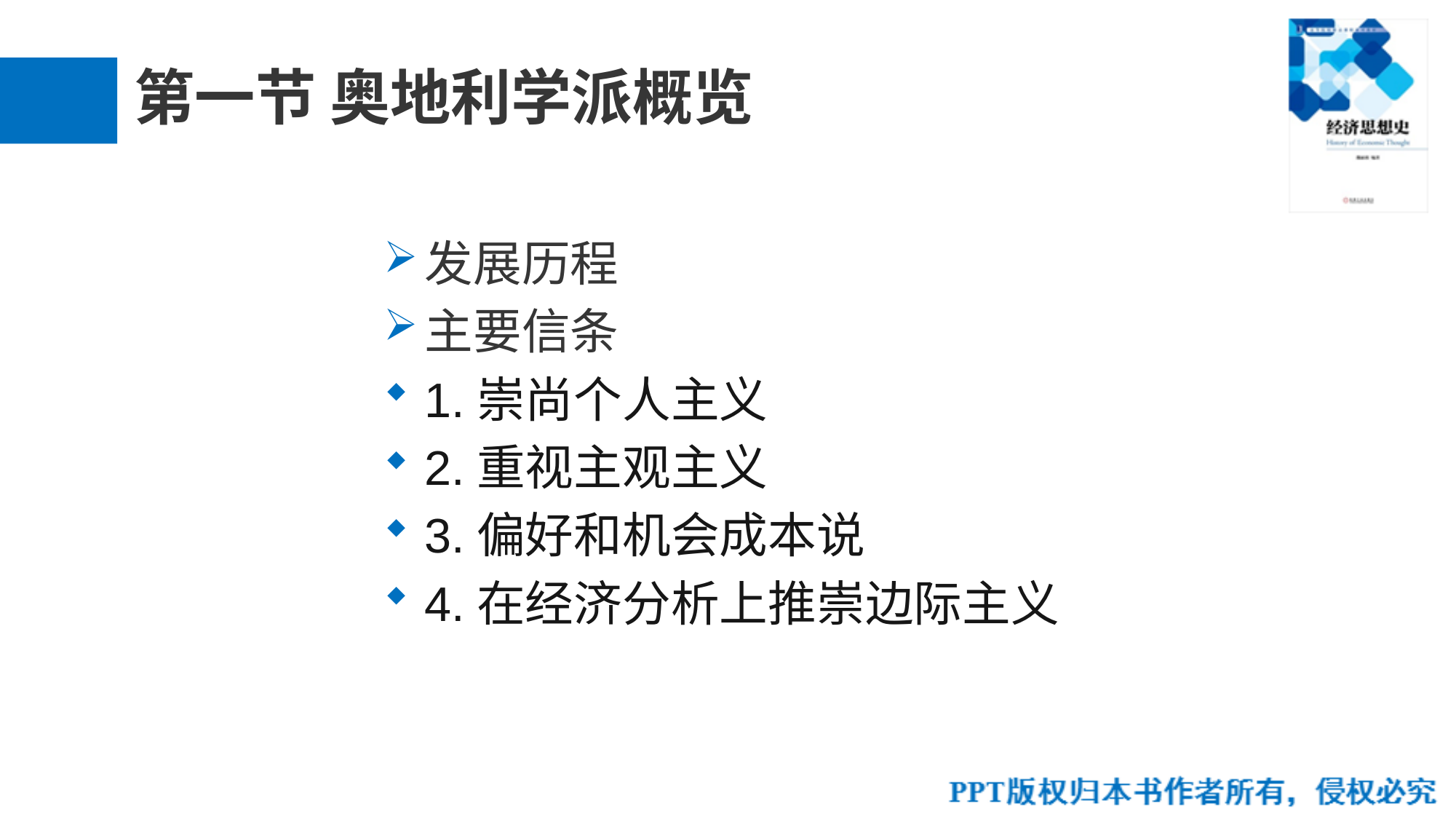

# 第一节 奥地利学派概览

发展历程
主要信条
1.崇尚个人主义
2.重视主观主义
3.偏好和机会成本说
4.在经济分析上推崇边际主义